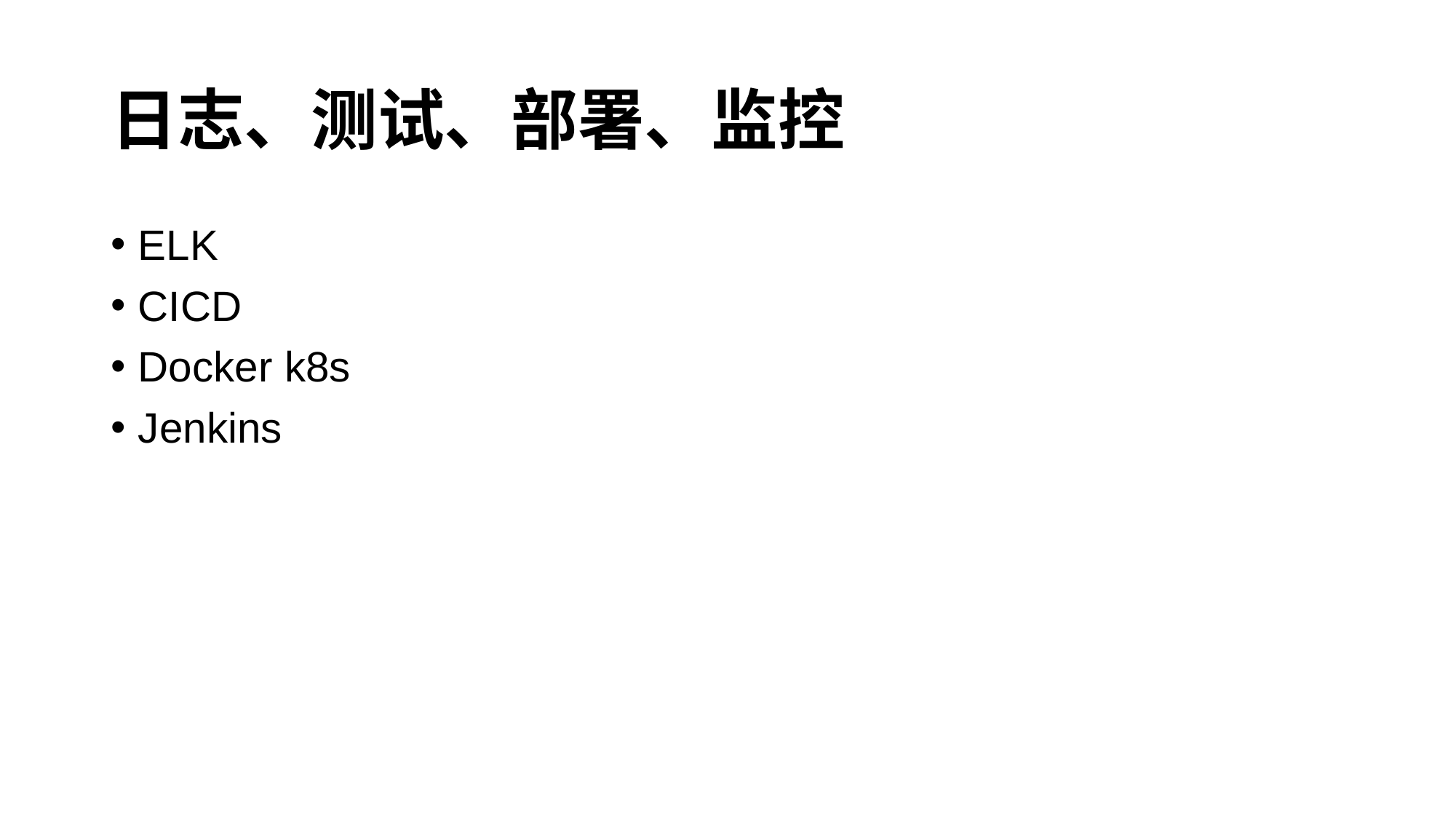

# 日志、测试、部署、监控
ELK
CICD
Docker k8s
Jenkins